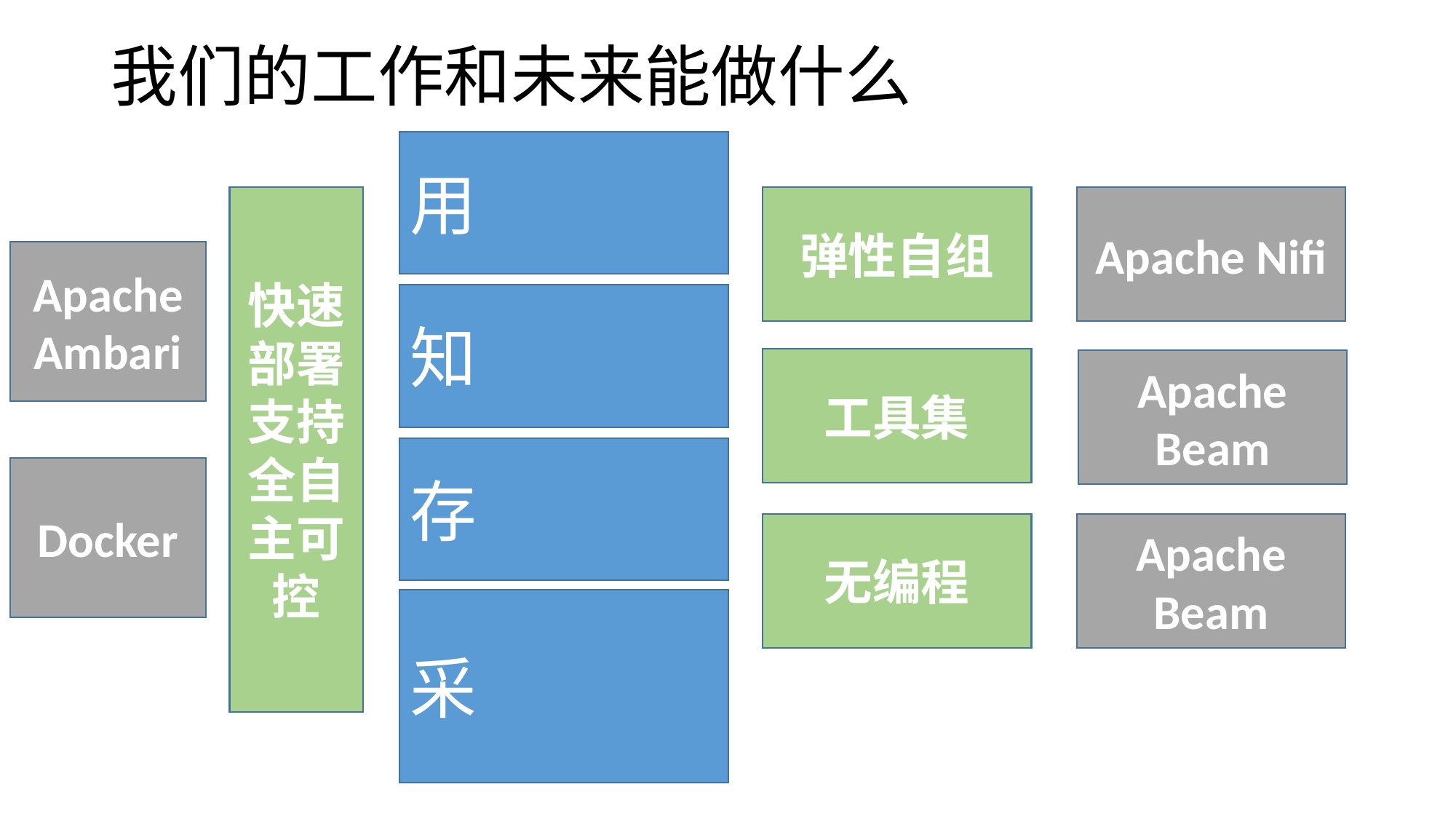

# 我们的工作和未来能做什么
用
Apache Nifi
快速部署支持全自主可控
弹性自组
Apache Ambari
知
工具集
Apache Beam
存
Docker
Apache Beam
无编程
采